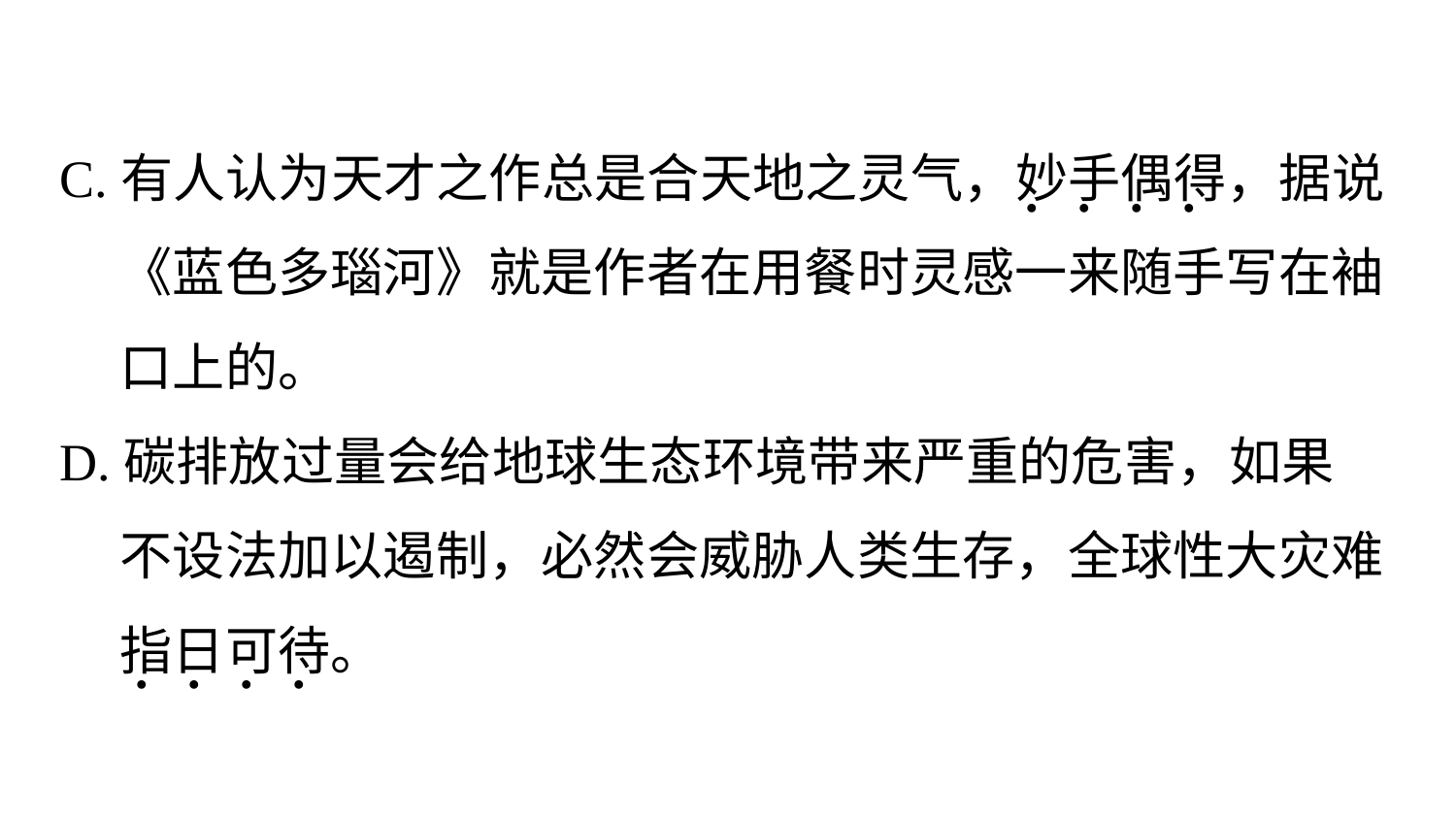

C.有人认为天才之作总是合天地之灵气，妙手偶得，据说
    《蓝色多瑙河》就是作者在用餐时灵感一来随手写在袖
    口上的。
D.碳排放过量会给地球生态环境带来严重的危害，如果
    不设法加以遏制，必然会威胁人类生存，全球性大灾难
    指日可待。
.   .   .   .
.   .   .   .